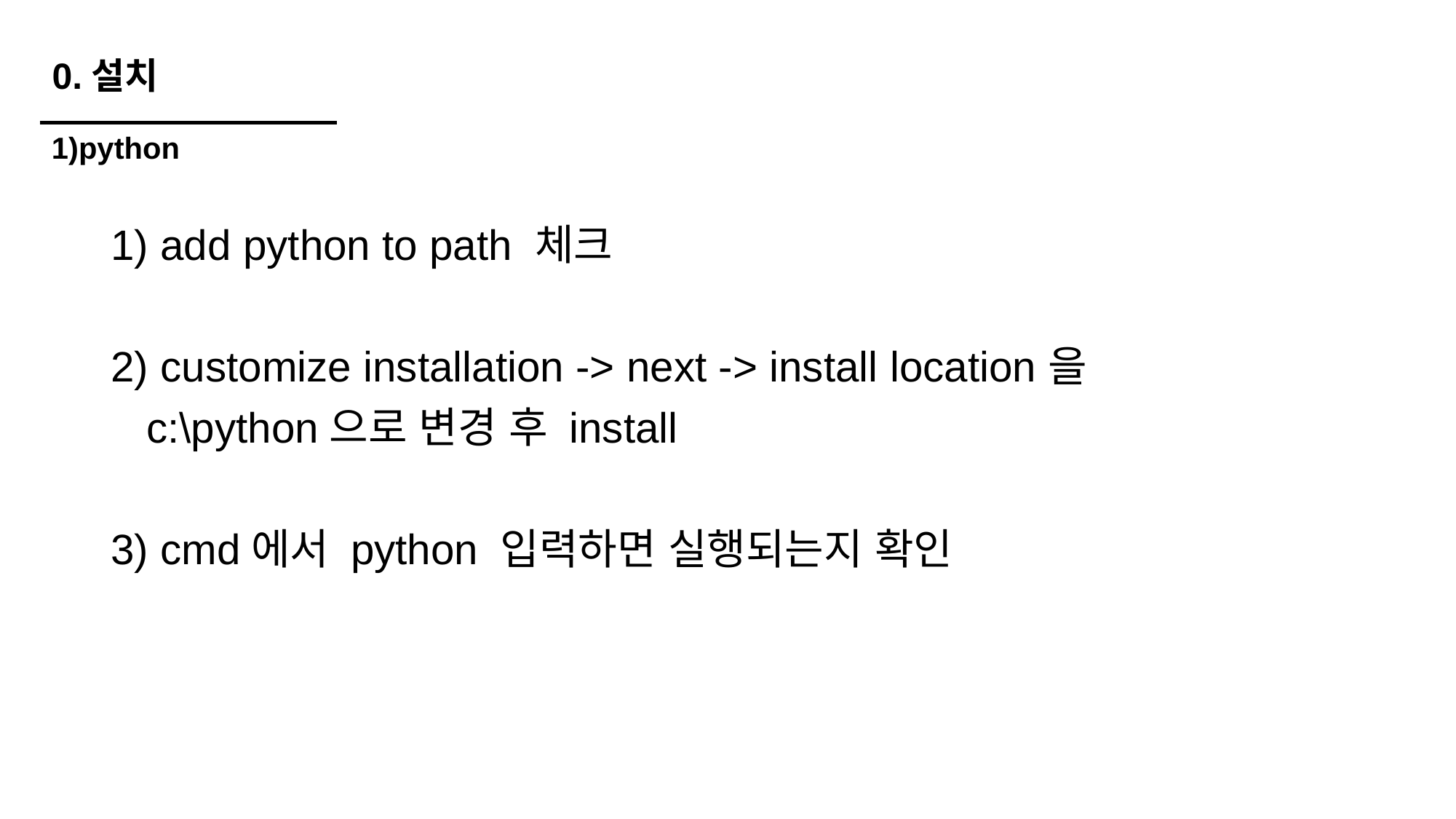

# 0.설치
1)python
1) add python to path 체크

2) customize installation -> next -> install location을
   c:\python으로 변경 후 install

3) cmd에서 python 입력하면 실행되는지 확인